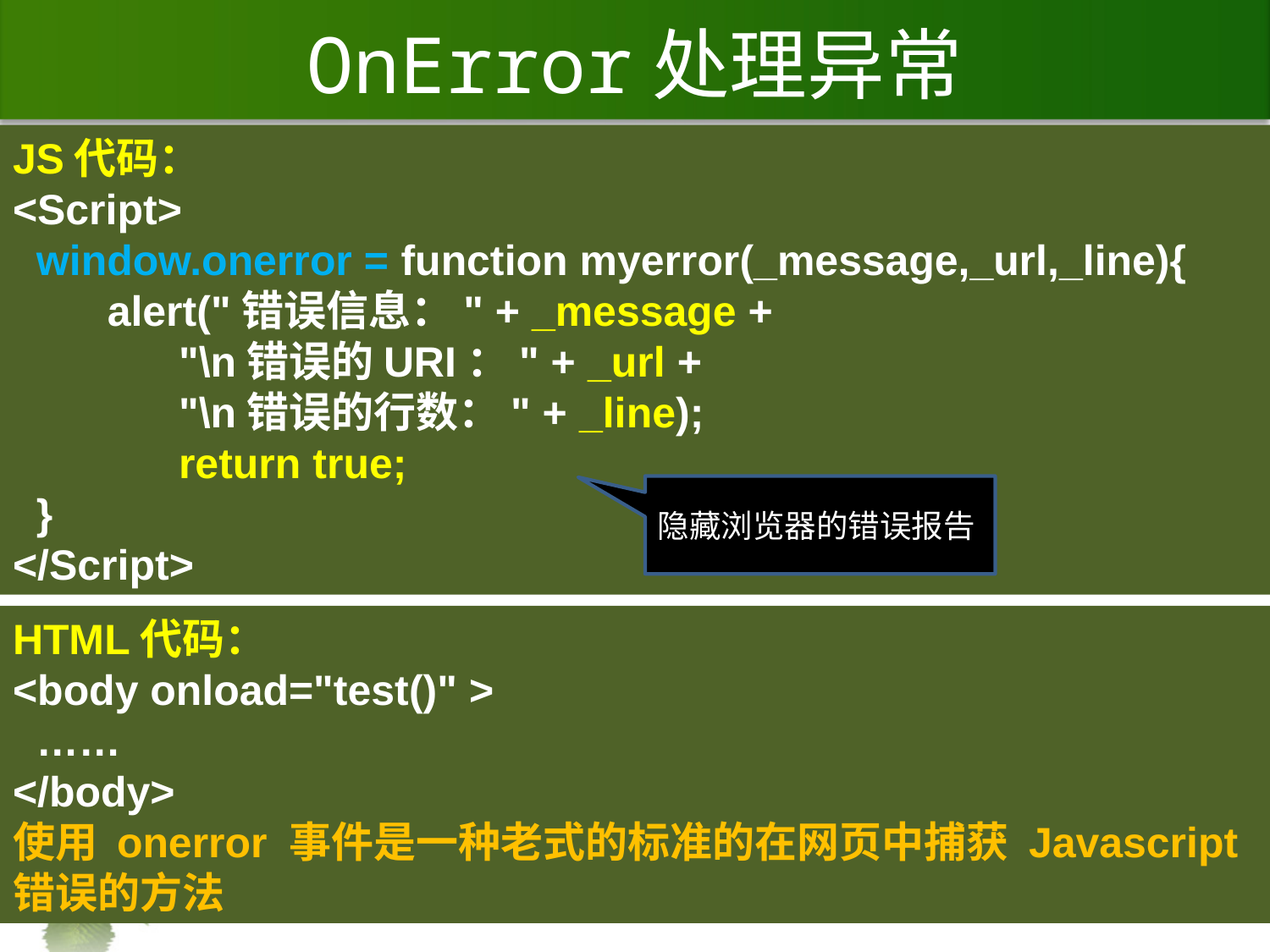

# OnError处理异常
JS代码：
<Script>
  window.onerror = function myerror(_message,_url,_line){
        alert("错误信息：" + _message +
              "\n错误的URI：" + _url +
              "\n错误的行数：" + _line);
              return true;
  }
</Script>
隐藏浏览器的错误报告
HTML代码：
<body onload="test()" >
  ……
</body>
使用 onerror 事件是一种老式的标准的在网页中捕获 Javascript 错误的方法